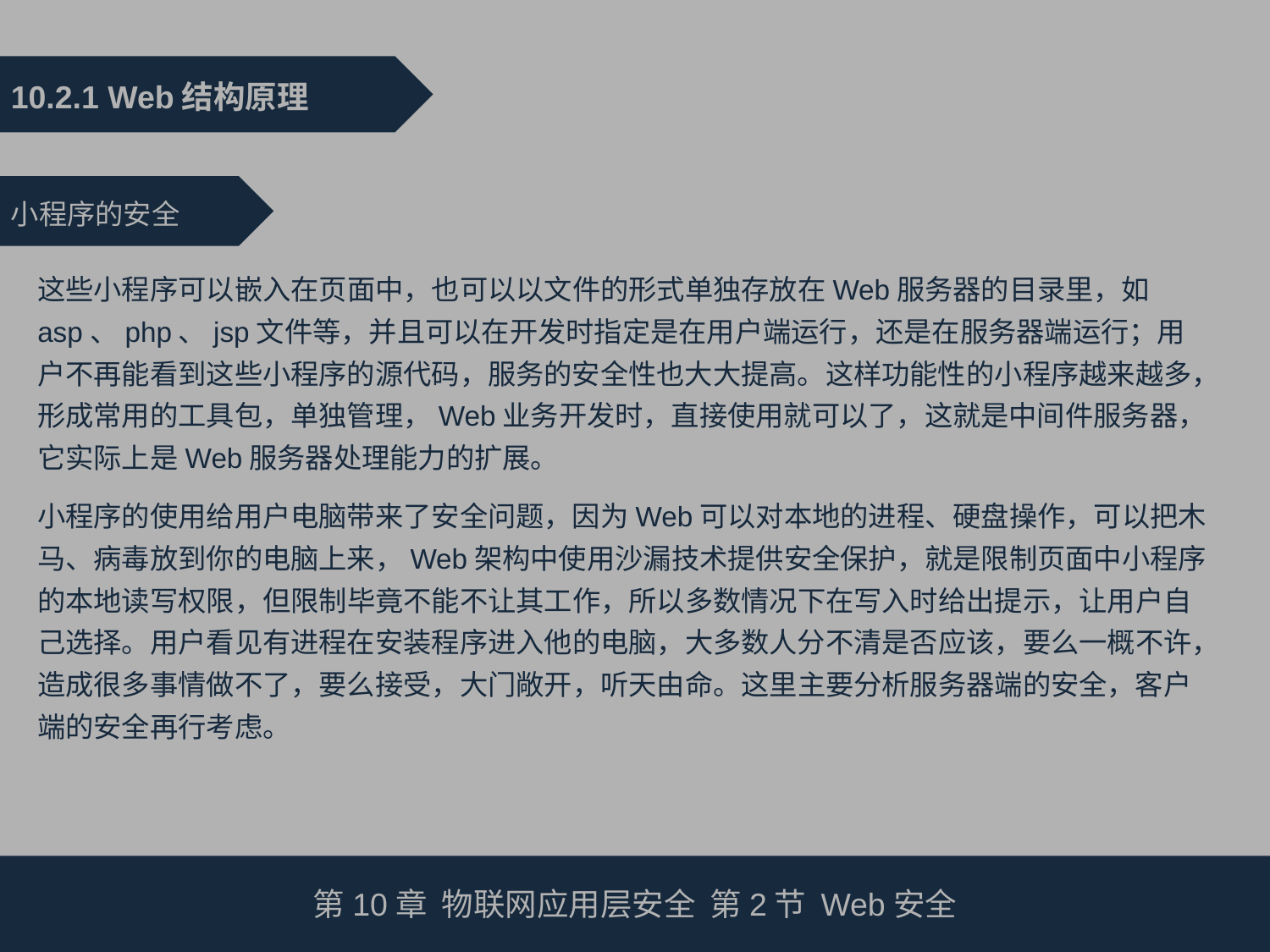

10.2.1 Web结构原理
小程序的安全
这些小程序可以嵌入在页面中，也可以以文件的形式单独存放在Web服务器的目录里，如asp、php、jsp文件等，并且可以在开发时指定是在用户端运行，还是在服务器端运行；用户不再能看到这些小程序的源代码，服务的安全性也大大提高。这样功能性的小程序越来越多，形成常用的工具包，单独管理，Web业务开发时，直接使用就可以了，这就是中间件服务器，它实际上是Web服务器处理能力的扩展。
小程序的使用给用户电脑带来了安全问题，因为Web可以对本地的进程、硬盘操作，可以把木马、病毒放到你的电脑上来，Web架构中使用沙漏技术提供安全保护，就是限制页面中小程序的本地读写权限，但限制毕竟不能不让其工作，所以多数情况下在写入时给出提示，让用户自己选择。用户看见有进程在安装程序进入他的电脑，大多数人分不清是否应该，要么一概不许，造成很多事情做不了，要么接受，大门敞开，听天由命。这里主要分析服务器端的安全，客户端的安全再行考虑。